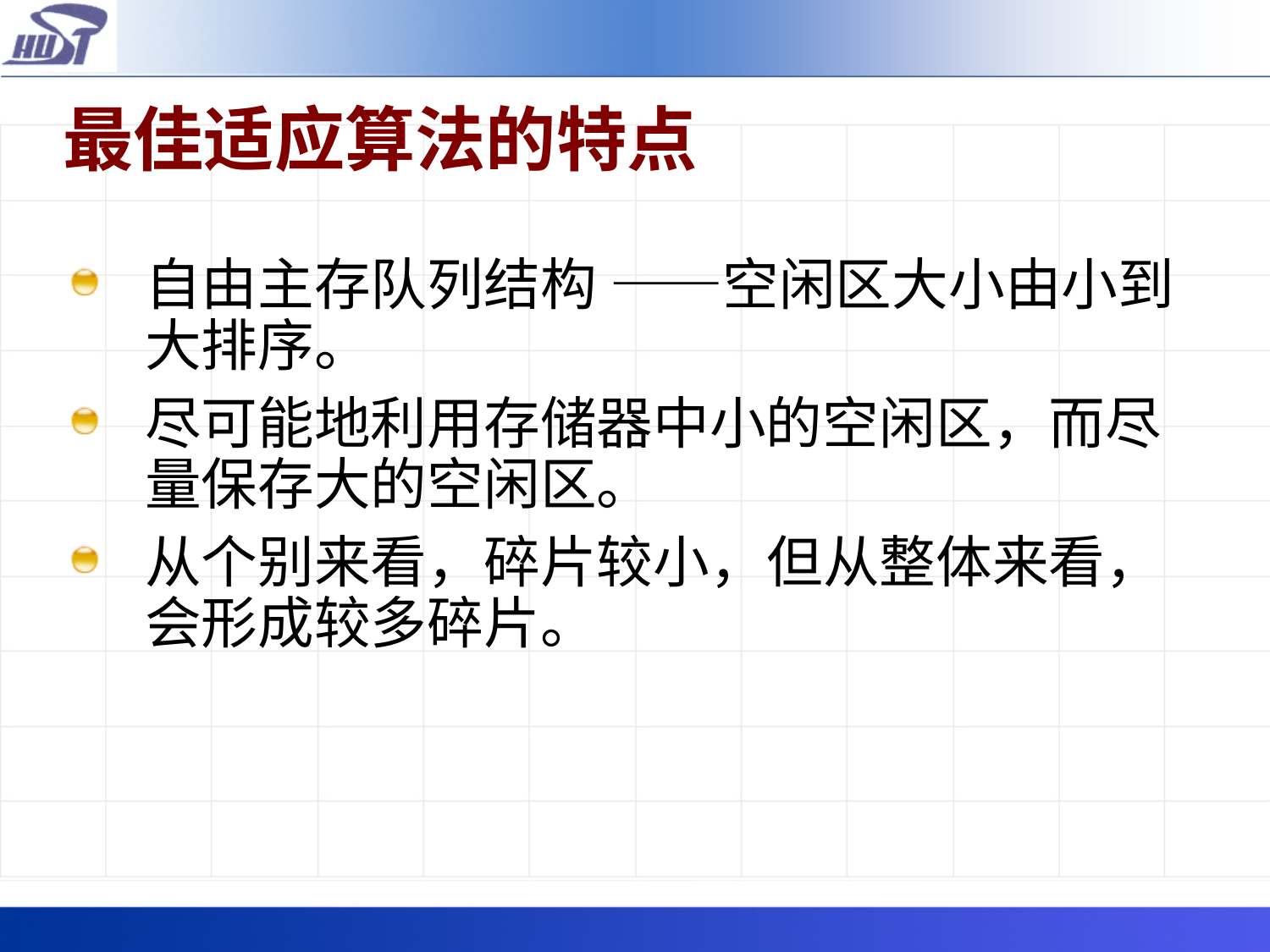

# 最佳适应算法的特点
自由主存队列结构 ——空闲区大小由小到大排序。
尽可能地利用存储器中小的空闲区，而尽量保存大的空闲区。
从个别来看，碎片较小，但从整体来看，会形成较多碎片。